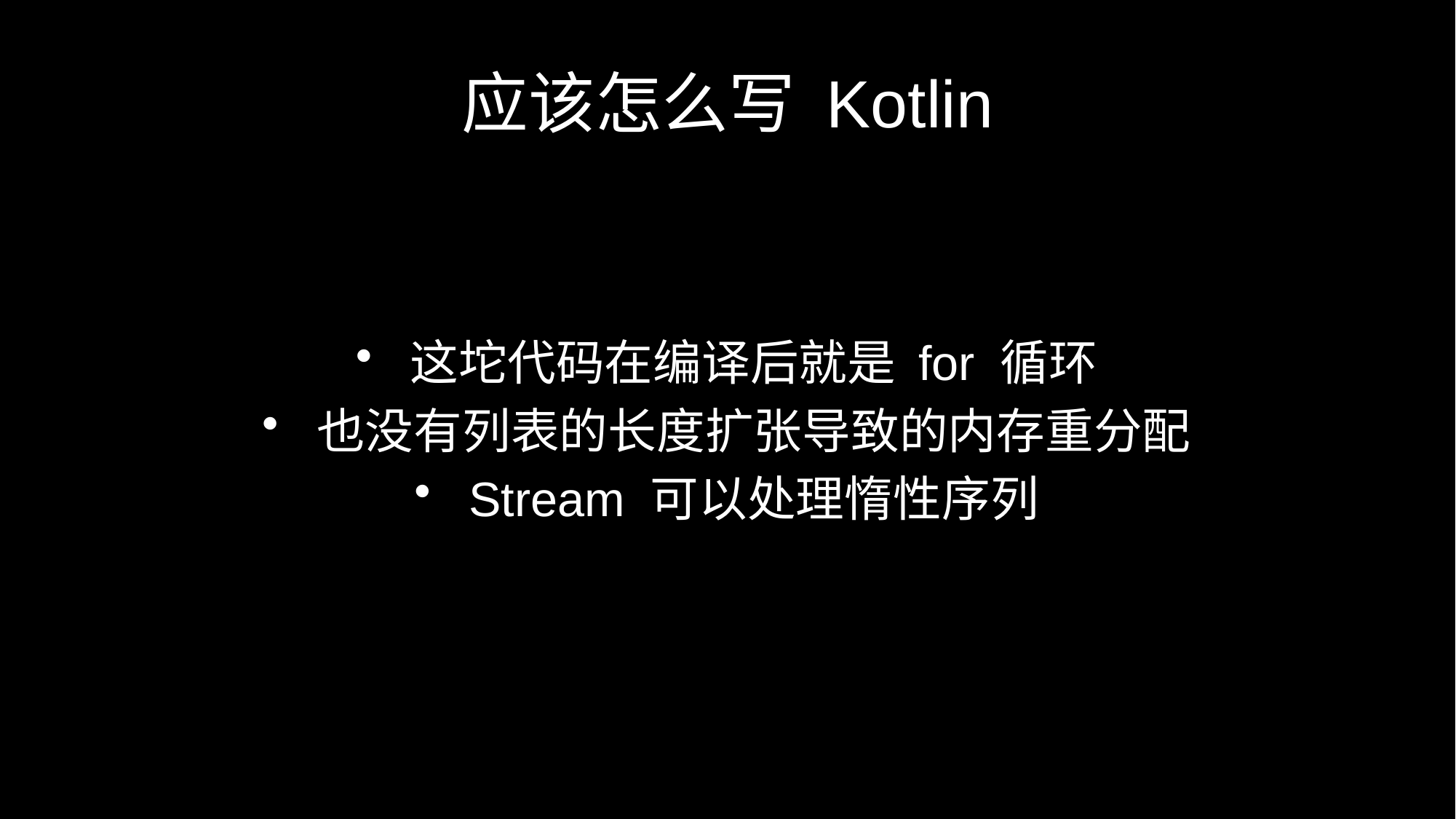

# 应该怎么写 Kotlin
这坨代码在编译后就是 for 循环
也没有列表的长度扩张导致的内存重分配
Stream 可以处理惰性序列